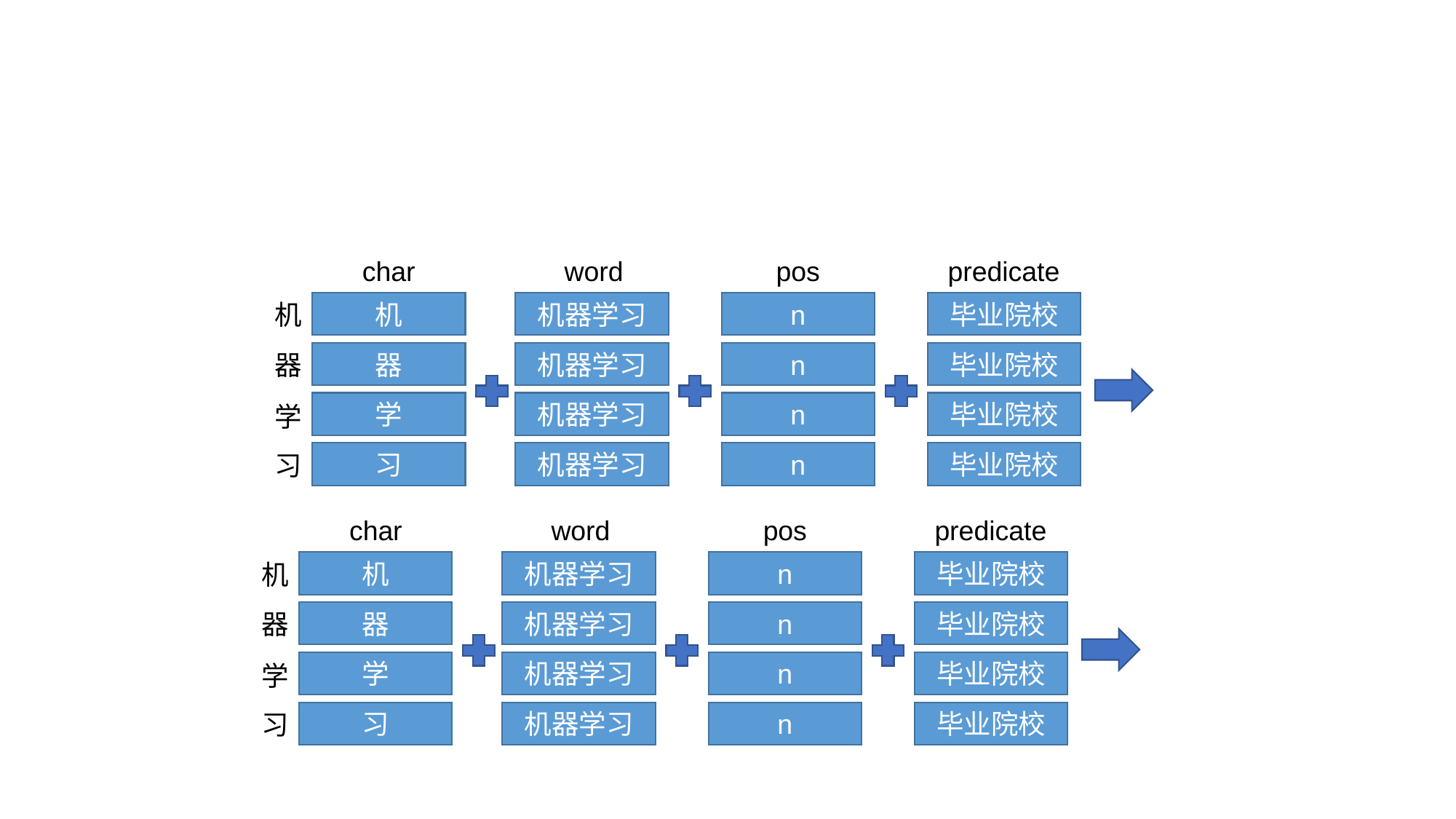

char
word
pos
predicate
机
机
机器学习
n
毕业院校
器
器
机器学习
n
毕业院校

学
机器学习
n
毕业院校
学
习
习
机器学习
n
毕业院校
char
word
pos
predicate
机
机
机器学习
n
毕业院校
器
器
机器学习
n
毕业院校

学
机器学习
n
毕业院校
学
习
习
机器学习
n
毕业院校